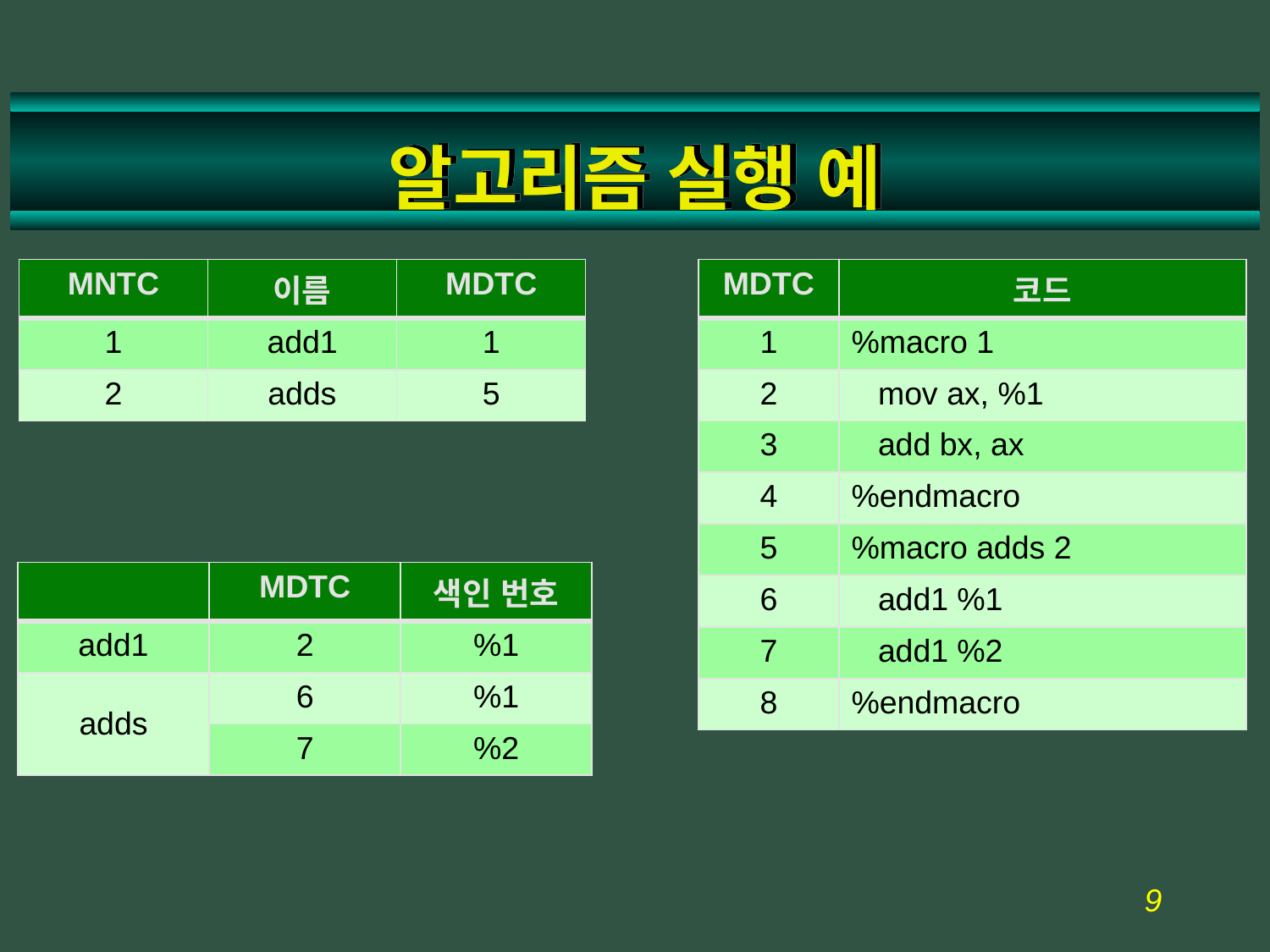

# 알고리즘 실행 예
| MDTC | 코드 |
| --- | --- |
| 1 | %macro 1 |
| 2 | mov ax, %1 |
| 3 | add bx, ax |
| 4 | %endmacro |
| 5 | %macro adds 2 |
| 6 | add1 %1 |
| 7 | add1 %2 |
| 8 | %endmacro |
| MNTC | 이름 | MDTC |
| --- | --- | --- |
| 1 | add1 | 1 |
| 2 | adds | 5 |
|  | MDTC | 색인 번호 |
| --- | --- | --- |
| add1 | 2 | %1 |
| adds | 6 | %1 |
|  | 7 | %2 |
9